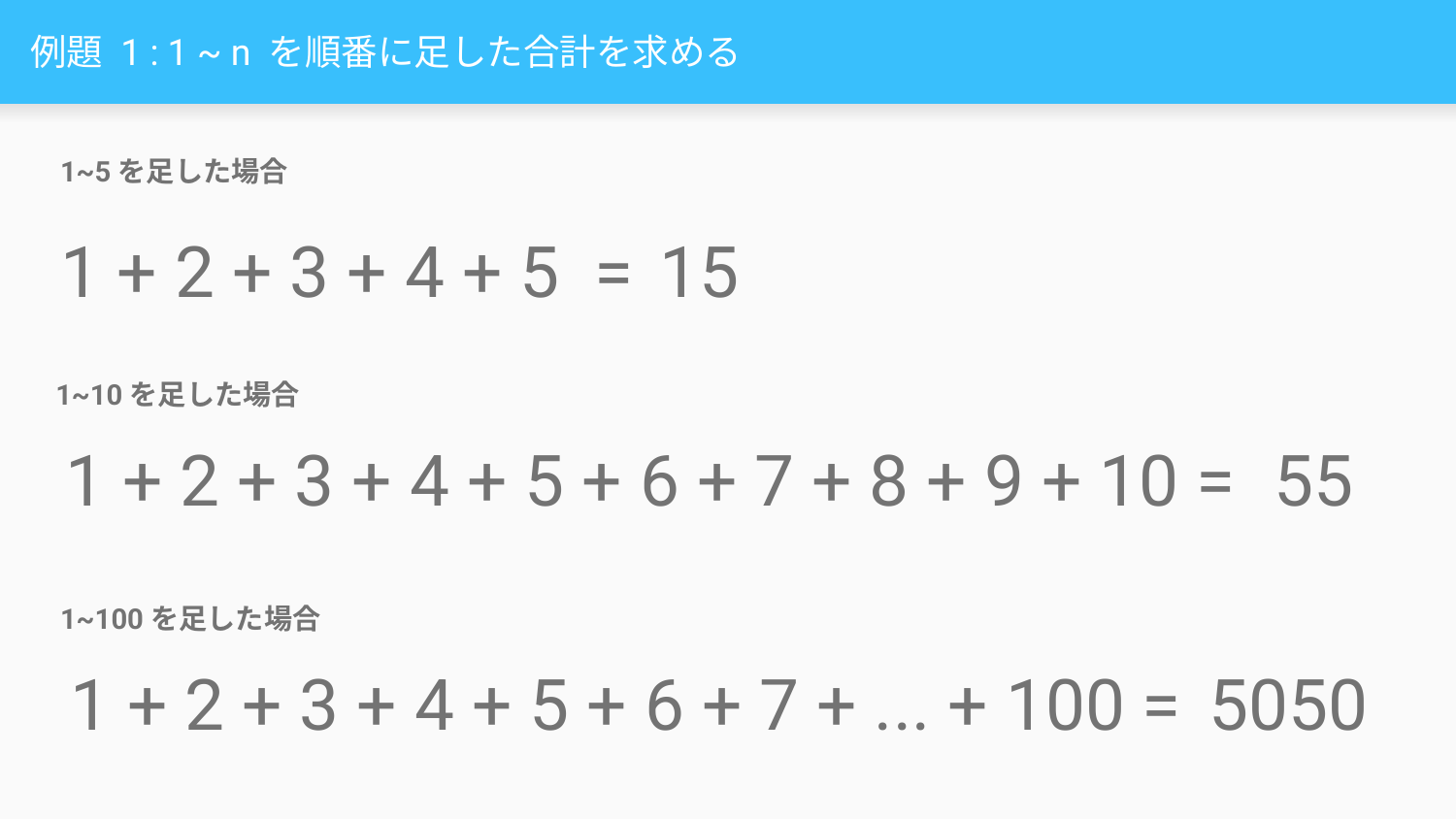

# 例題 1 : 1 ~ n を順番に足した合計を求める
1~5を足した場合
1 + 2 + 3 + 4 + 5  =
15
1~10を足した場合
55
1 + 2 + 3 + 4 + 5 + 6 + 7 + 8 + 9 + 10 =
1~100を足した場合
1 + 2 + 3 + 4 + 5 + 6 + 7 + ... + 100 =
5050